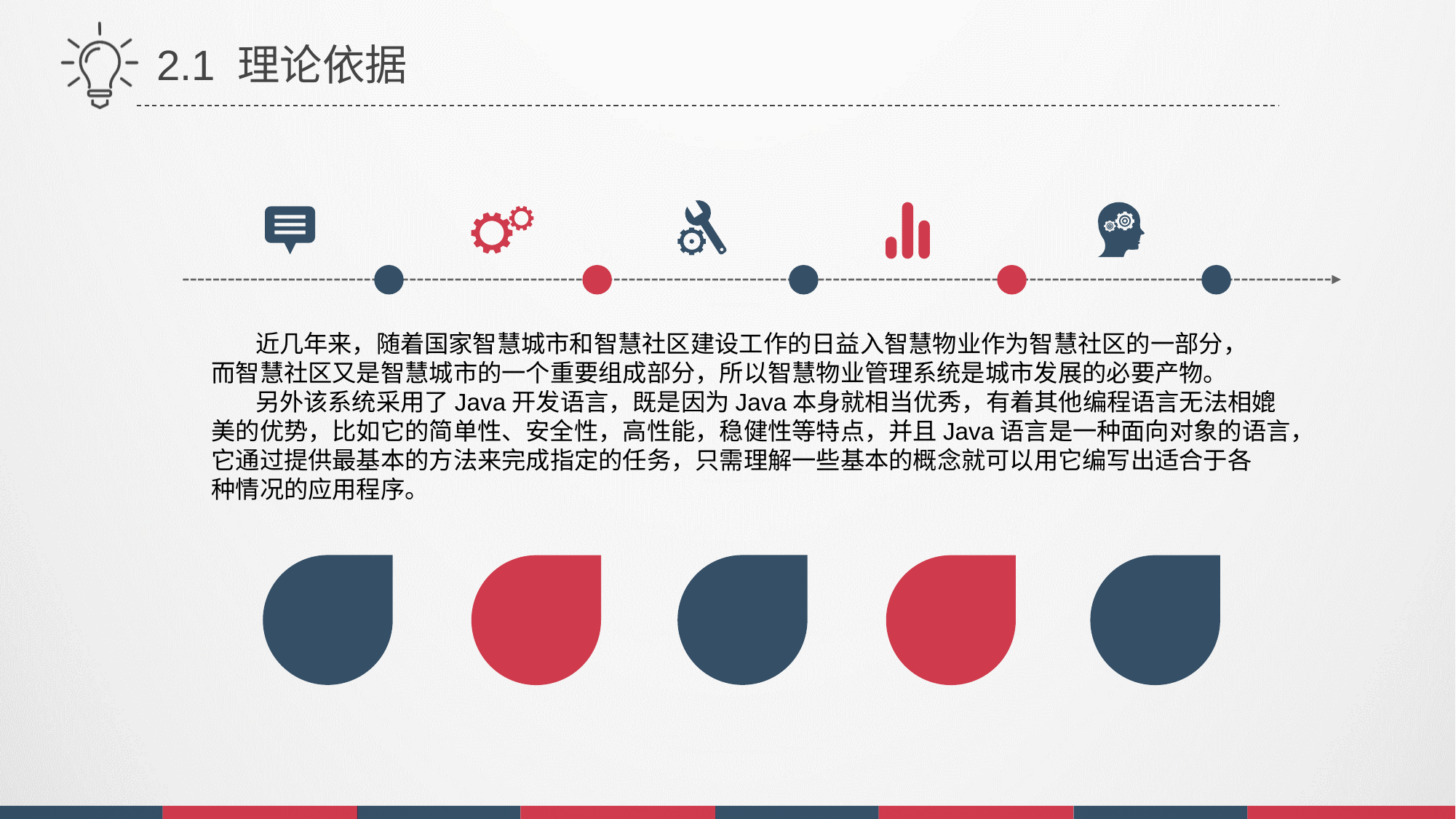

2.1 理论依据

       近几年来，随着国家智慧城市和智慧社区建设工作的日益入智慧物业作为智慧社区的一部分，
而智慧社区又是智慧城市的一个重要组成部分，所以智慧物业管理系统是城市发展的必要产物。
       另外该系统采用了Java开发语言，既是因为Java本身就相当优秀，有着其他编程语言无法相媲
美的优势，比如它的简单性、安全性，高性能，稳健性等特点，并且Java语言是一种面向对象的语言，
它通过提供最基本的方法来完成指定的任务，只需理解一些基本的概念就可以用它编写出适合于各
种情况的应用程序。